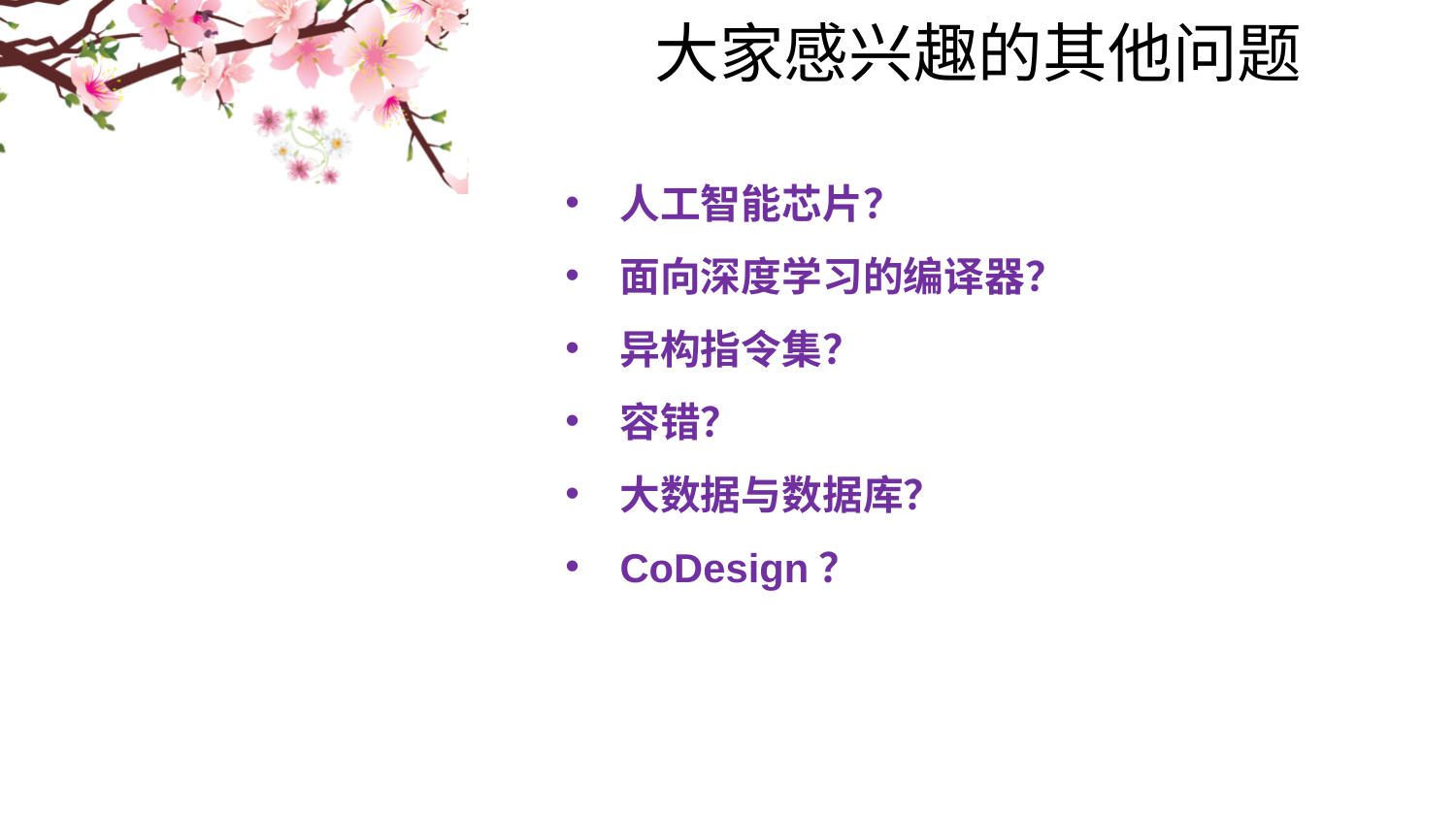

# 大家感兴趣的其他问题
人工智能芯片？
面向深度学习的编译器？
异构指令集？
容错？
大数据与数据库？
CoDesign？